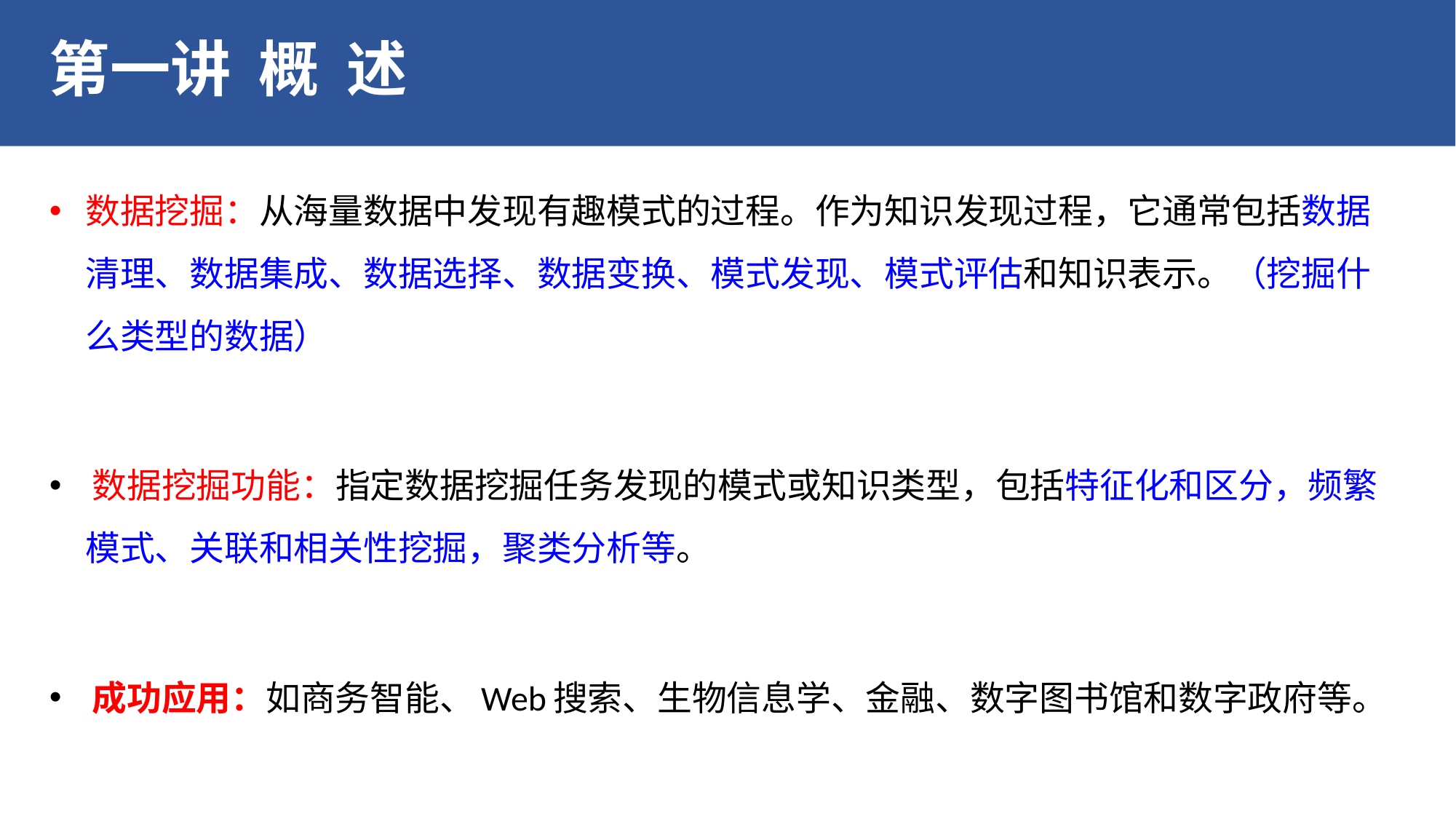

# 第一讲  概  述
数据挖掘：从海量数据中发现有趣模式的过程。作为知识发现过程，它通常包括数据清理、数据集成、数据选择、数据变换、模式发现、模式评估和知识表示。（挖掘什么类型的数据）

﻿数据挖掘功能：指定数据挖掘任务发现的模式或知识类型，包括特征化和区分，频繁模式、关联和相关性挖掘，聚类分析等。

﻿成功应用：如商务智能、Web搜索、生物信息学、金融、数字图书馆和数字政府等。